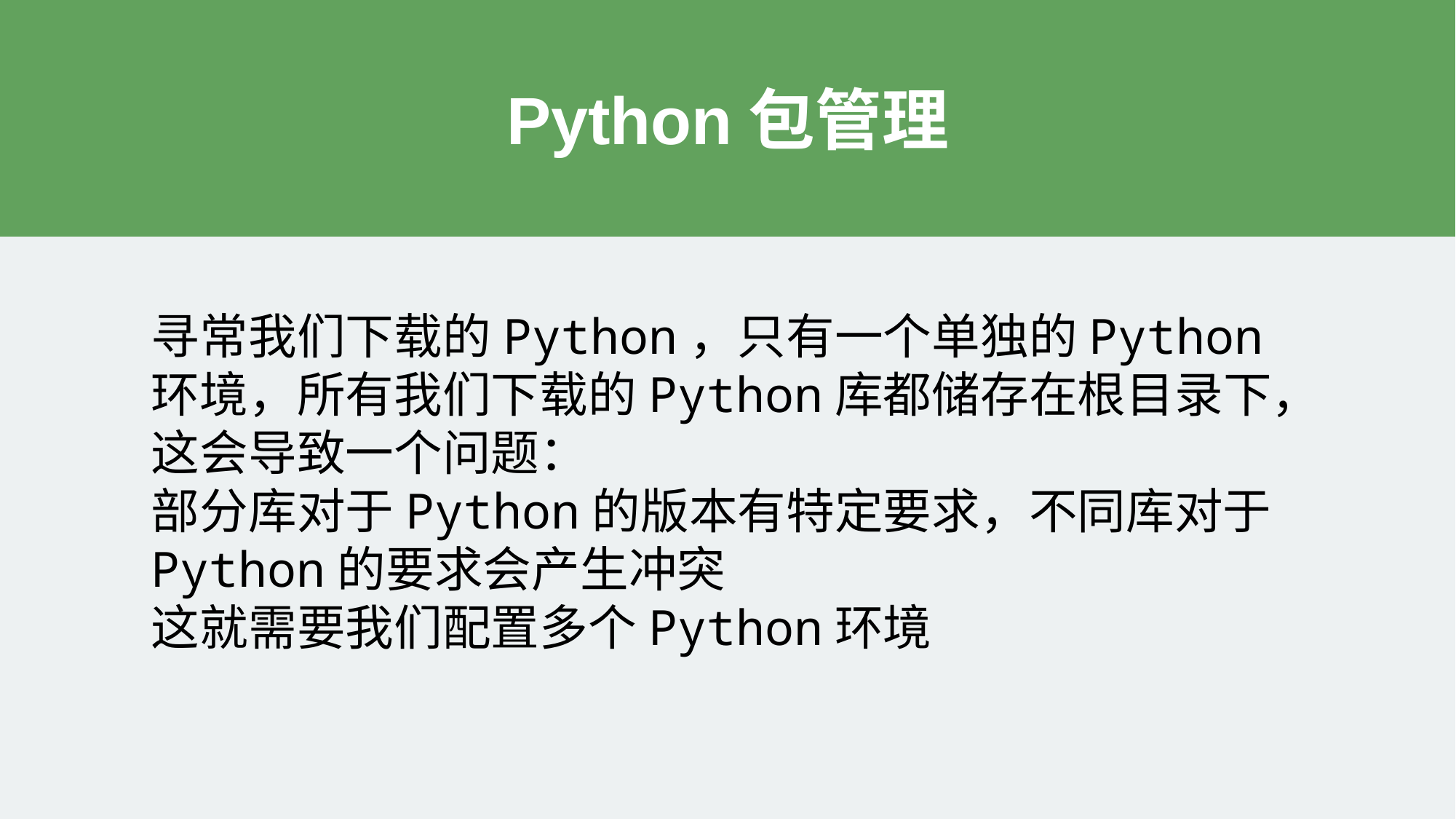

# Python包管理
寻常我们下载的Python，只有一个单独的Python环境，所有我们下载的Python库都储存在根目录下，这会导致一个问题：
部分库对于Python的版本有特定要求，不同库对于Python的要求会产生冲突
这就需要我们配置多个Python环境